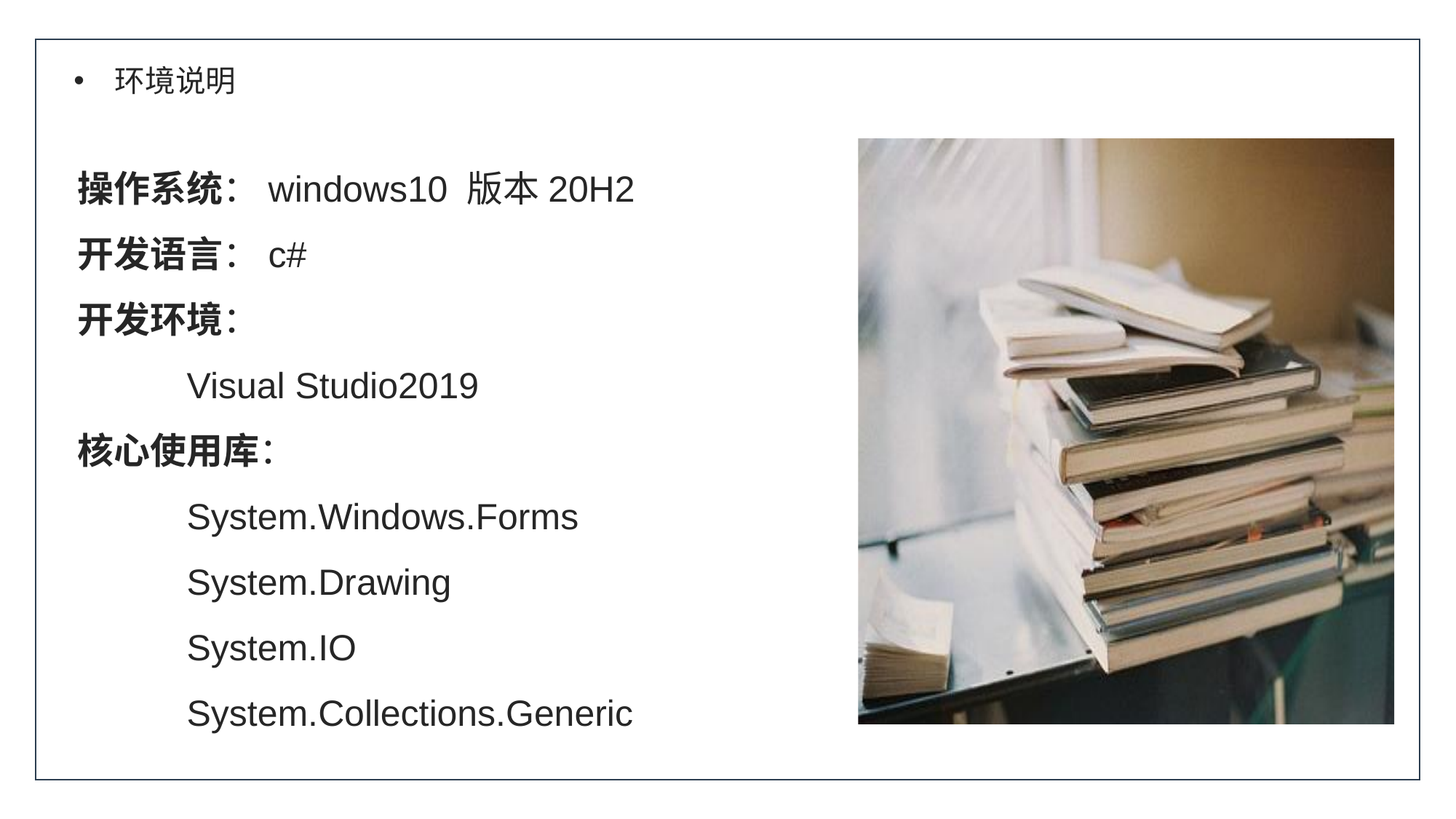

环境说明
操作系统：windows10 版本20H2
开发语言：c#
开发环境：
	Visual Studio2019
核心使用库：
	System.Windows.Forms
	System.Drawing
	System.IO
	System.Collections.Generic